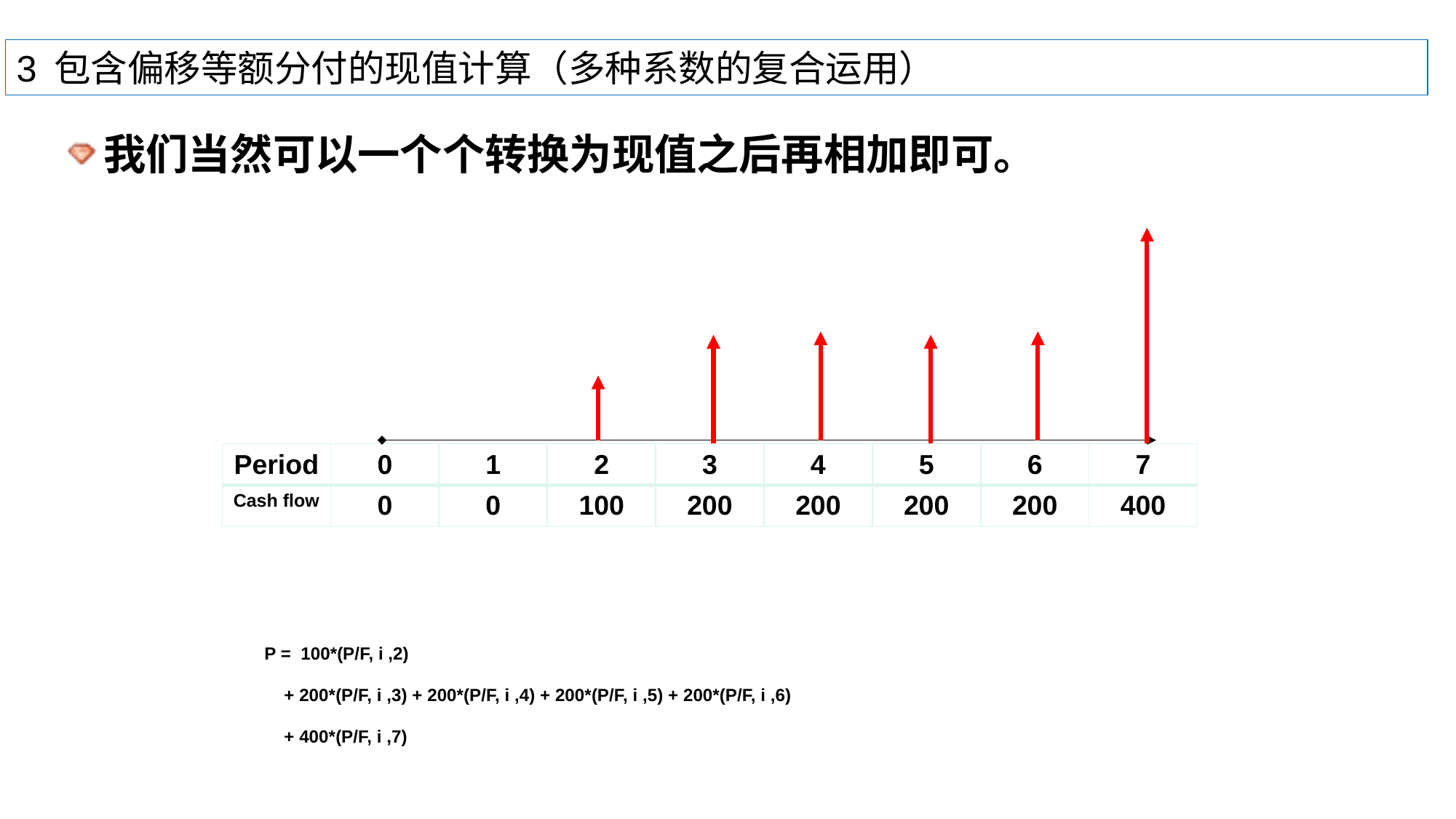

# 3 包含偏移等额分付的现值计算（多种系数的复合运用）
我们当然可以一个个转换为现值之后再相加即可。
| Period | 0 | 1 | 2 | 3 | 4 | 5 | 6 | 7 |
| --- | --- | --- | --- | --- | --- | --- | --- | --- |
| Cash flow | 0 | 0 | 100 | 200 | 200 | 200 | 200 | 400 |
P =  100*(P/F, i ,2)
    + 200*(P/F, i ,3) + 200*(P/F, i ,4) + 200*(P/F, i ,5) + 200*(P/F, i ,6)
    + 400*(P/F, i ,7)